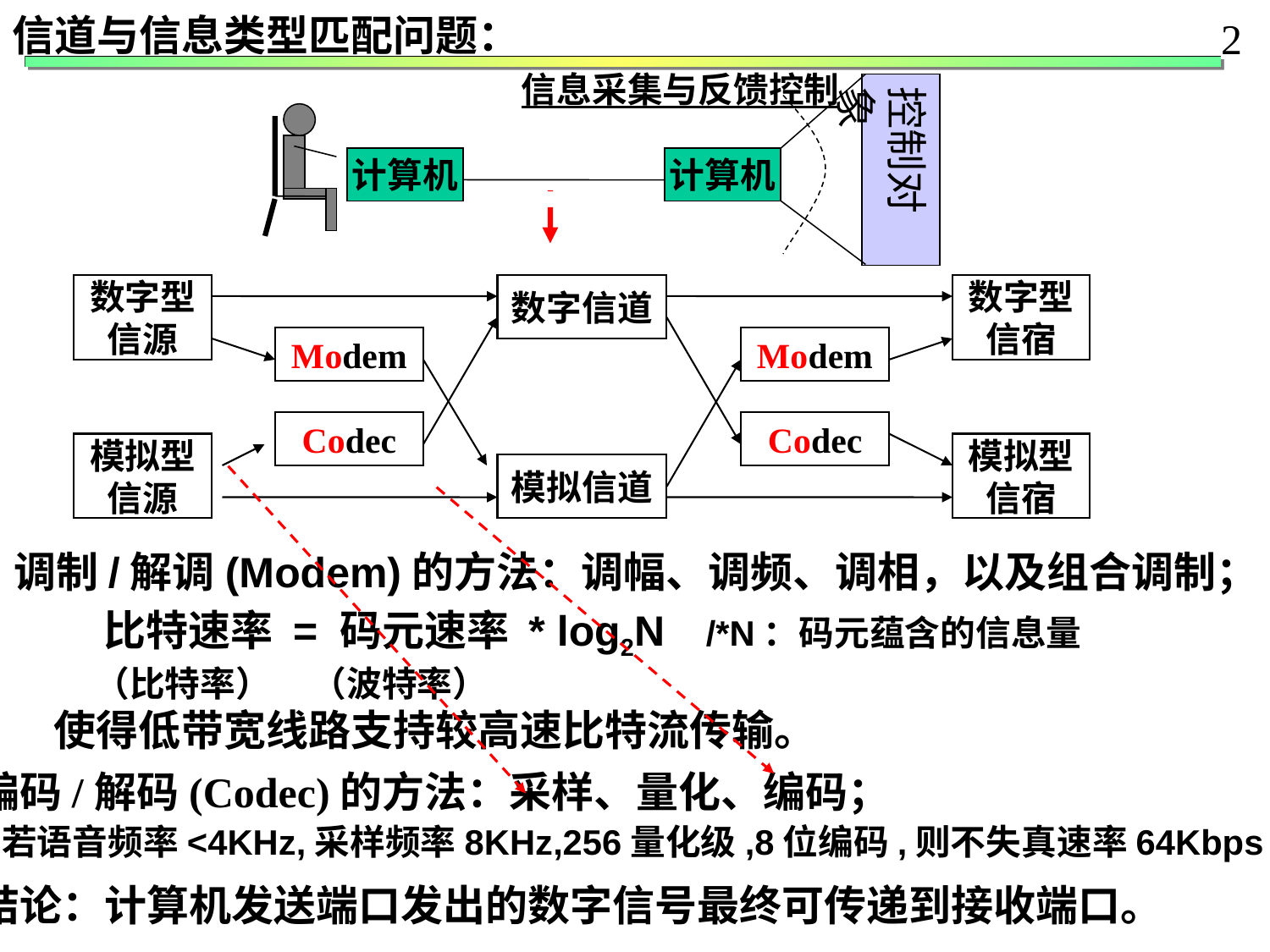

信道与信息类型匹配问题：
2

信息采集与反馈控制

控制对象

计算机
计算机

数字型
信源
数字信道
数字型
信宿

Modem
Modem

Codec
Codec
模拟型
信源

模拟型
信宿

模拟信道

调制/解调(Modem)的方法：调幅、调频、调相，以及组合调制；
       比特速率 = 码元速率 * log2N   /*N：码元蕴含的信息量
         （比特率）     （波特率）
    使得低带宽线路支持较高速比特流传输。
编码/解码(Codec)的方法：采样、量化、编码；
  若语音频率<4KHz,采样频率8KHz,256量化级,8位编码,则不失真速率64Kbps；
结论：计算机发送端口发出的数字信号最终可传递到接收端口。